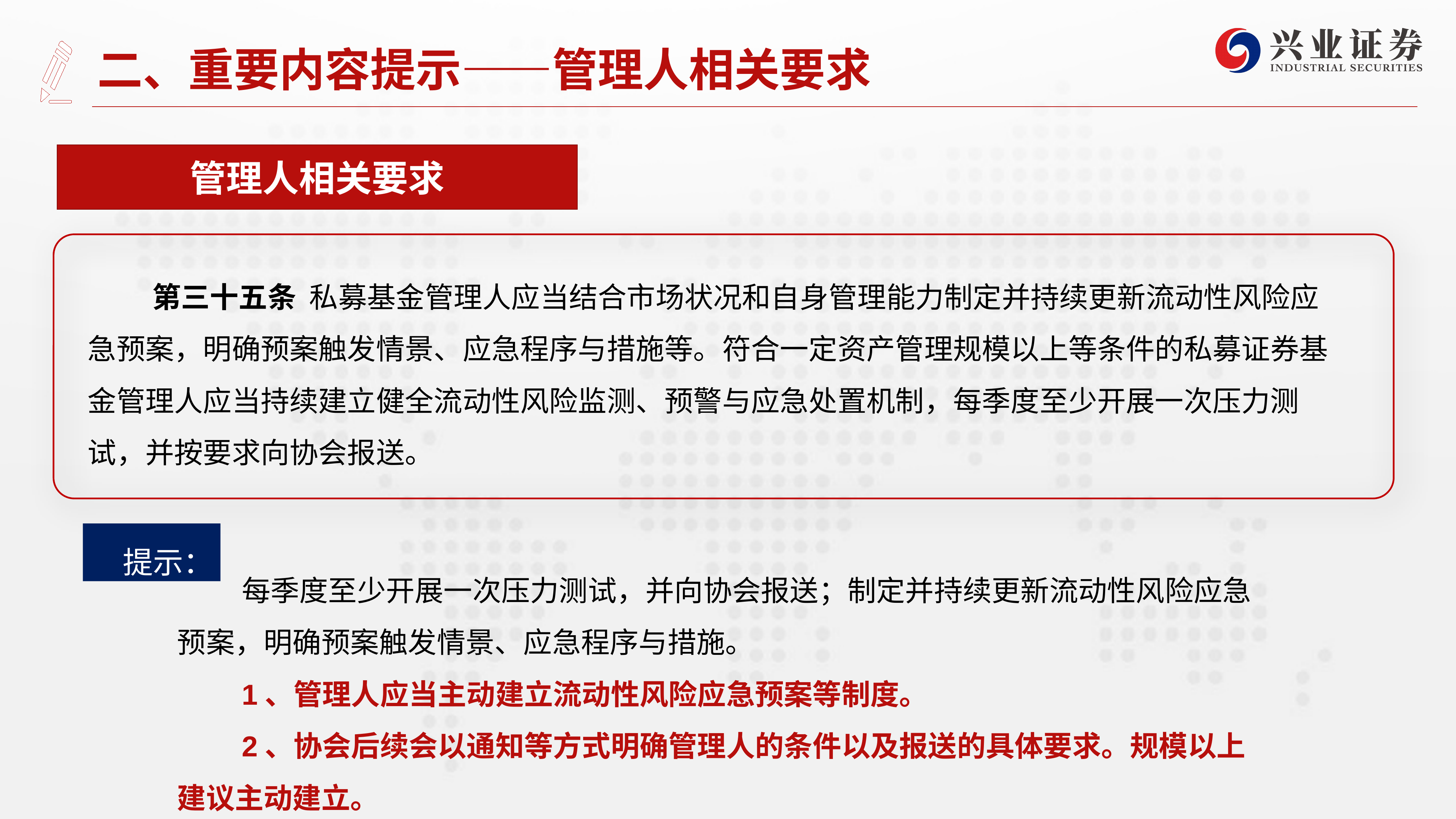

# 二、重要内容提示——管理人相关要求
管理人相关要求

第三十五条  私募基金管理人应当结合市场状况和自身管理能力制定并持续更新流动性风险应急预案，明确预案触发情景、应急程序与措施等。符合一定资产管理规模以上等条件的私募证券基金管理人应当持续建立健全流动性风险监测、预警与应急处置机制，每季度至少开展一次压力测试，并按要求向协会报送。
    提示：
每季度至少开展一次压力测试，并向协会报送；制定并持续更新流动性风险应急预案，明确预案触发情景、应急程序与措施。
1、管理人应当主动建立流动性风险应急预案等制度。
2、协会后续会以通知等方式明确管理人的条件以及报送的具体要求。规模以上建议主动建立。